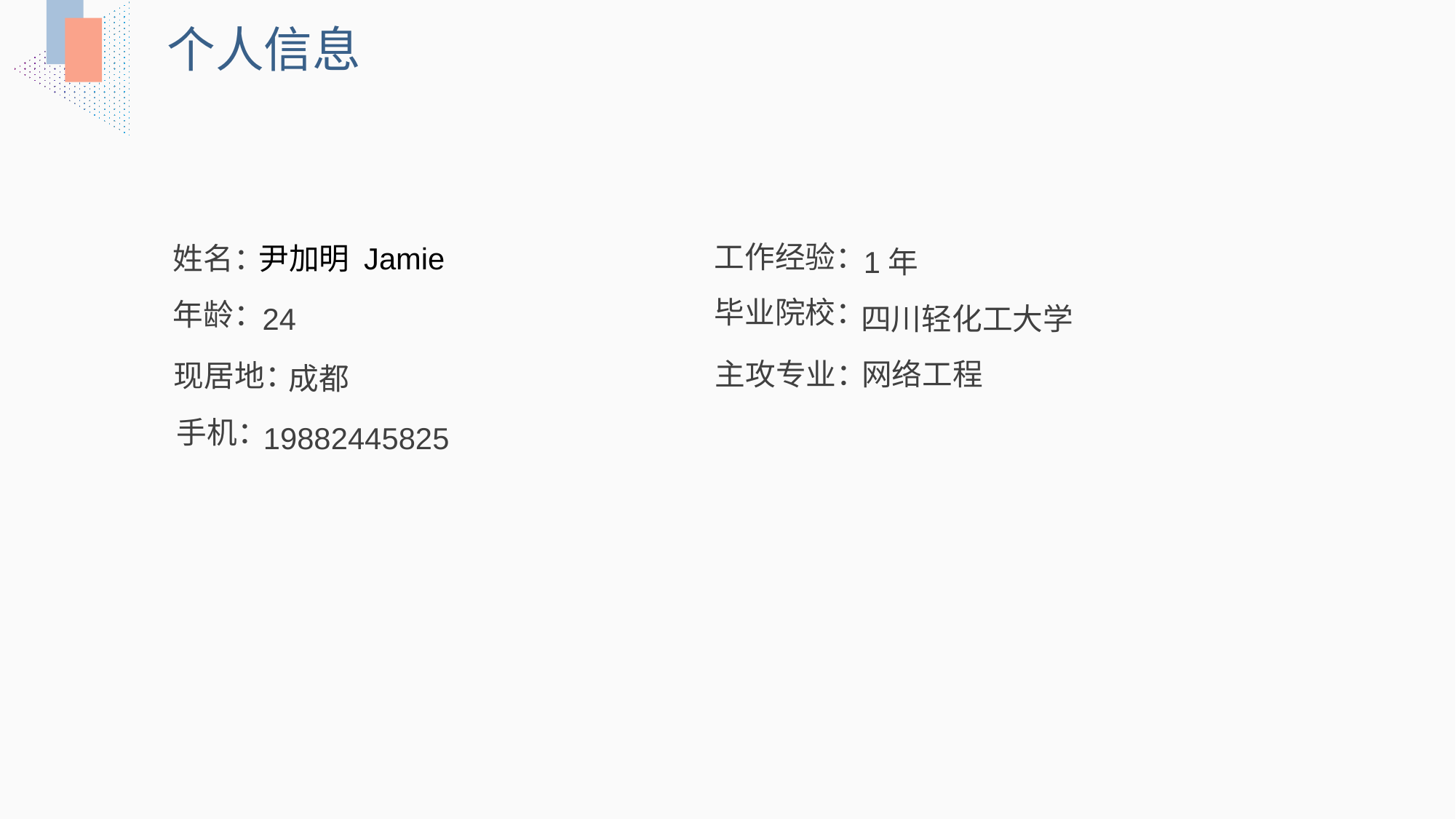

个人信息
https://www.ypppt.com/
工作经验：
姓名：
尹加明 Jamie
1年
毕业院校：
年龄：
24
四川轻化工大学
主攻专业：
网络工程
现居地：
成都
手机：
19882445825